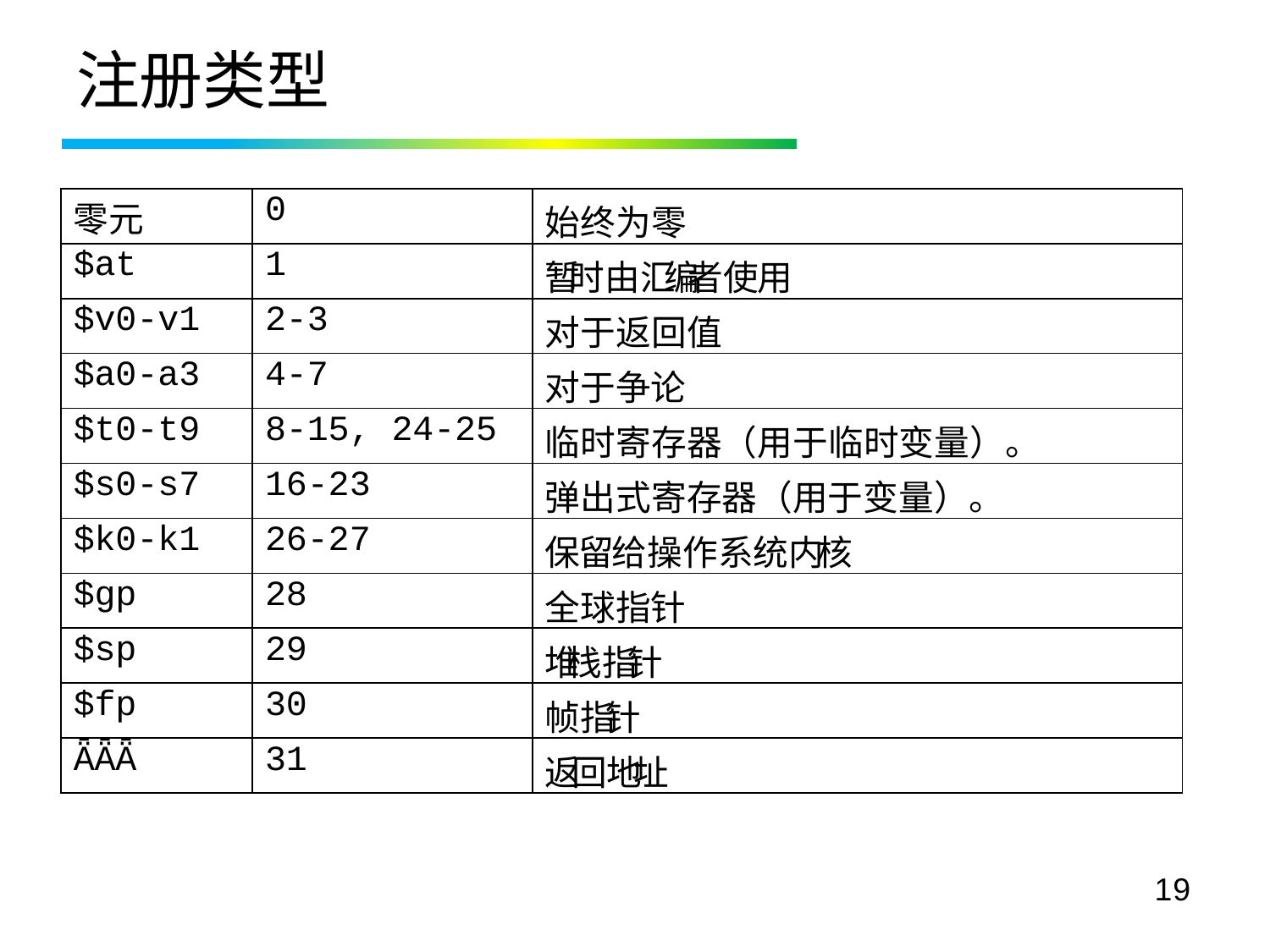

# 注册类型
| 零元 | 0 | 始终为零 |
| --- | --- | --- |
| $at | 1 | 暂时由汇编者使用 |
| $v0-v1 | 2-3 | 对于返回值 |
| $a0-a3 | 4-7 | 对于争论 |
| $t0-t9 | 8-15, 24-25 | 临时寄存器（用于临时变量）。 |
| $s0-s7 | 16-23 | 弹出式寄存器（用于变量）。 |
| $k0-k1 | 26-27 | 保留给操作系统内核 |
| $gp | 28 | 全球指针 |
| $sp | 29 | 堆栈指针 |
| $fp | 30 | 帧指针 |
| ǞǞǞ | 31 | 返回地址 |
19